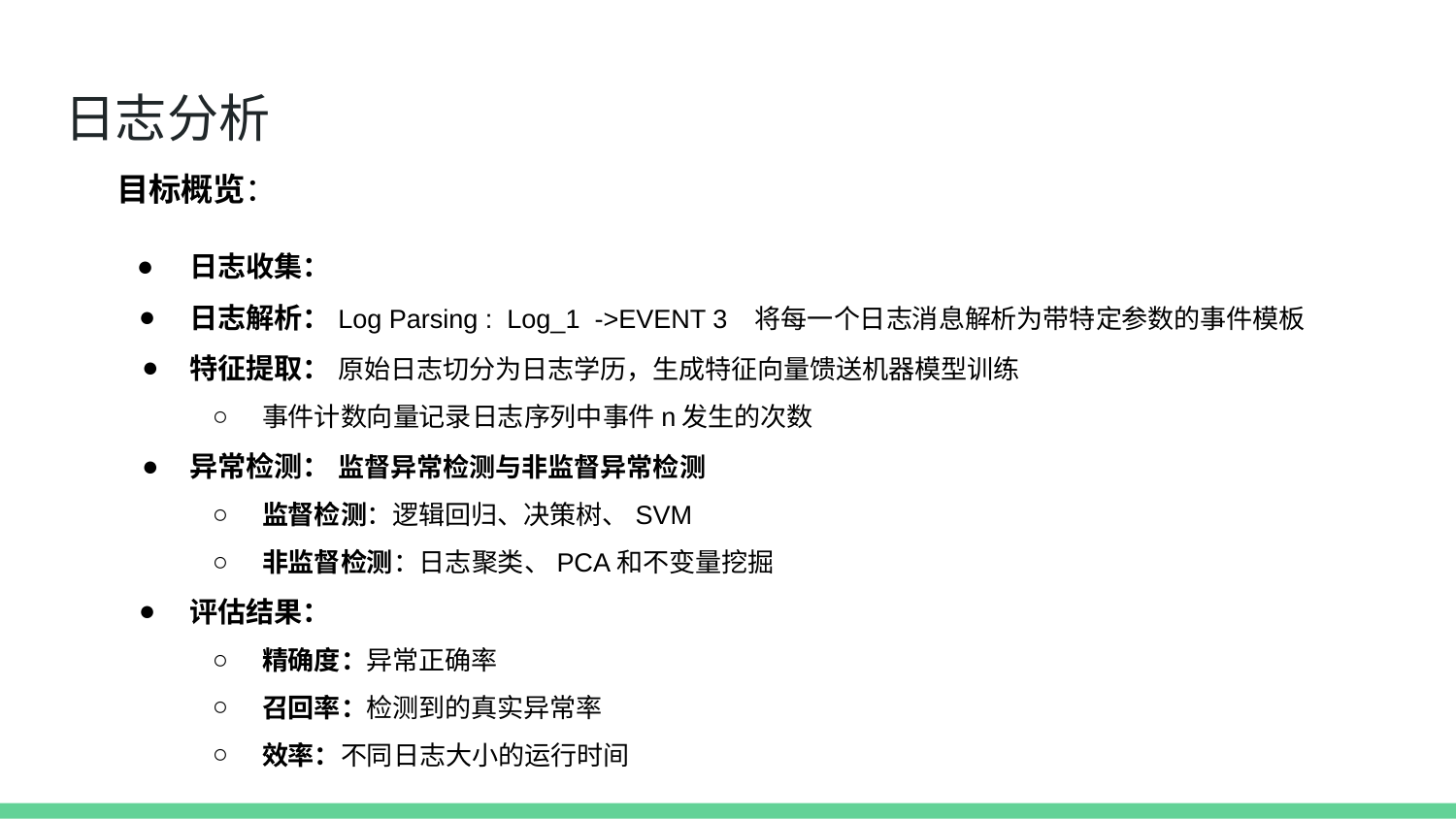

# 日志分析
目标概览：
日志收集：
日志解析：Log Parsing :  Log_1  ->EVENT 3   将每一个日志消息解析为带特定参数的事件模板
特征提取： 原始日志切分为日志学历，生成特征向量馈送机器模型训练
事件计数向量记录日志序列中事件n发生的次数
异常检测： 监督异常检测与非监督异常检测
监督检测：逻辑回归、决策树、SVM
非监督检测：日志聚类、PCA和不变量挖掘
评估结果：
精确度：异常正确率
召回率：检测到的真实异常率
效率：不同日志大小的运行时间